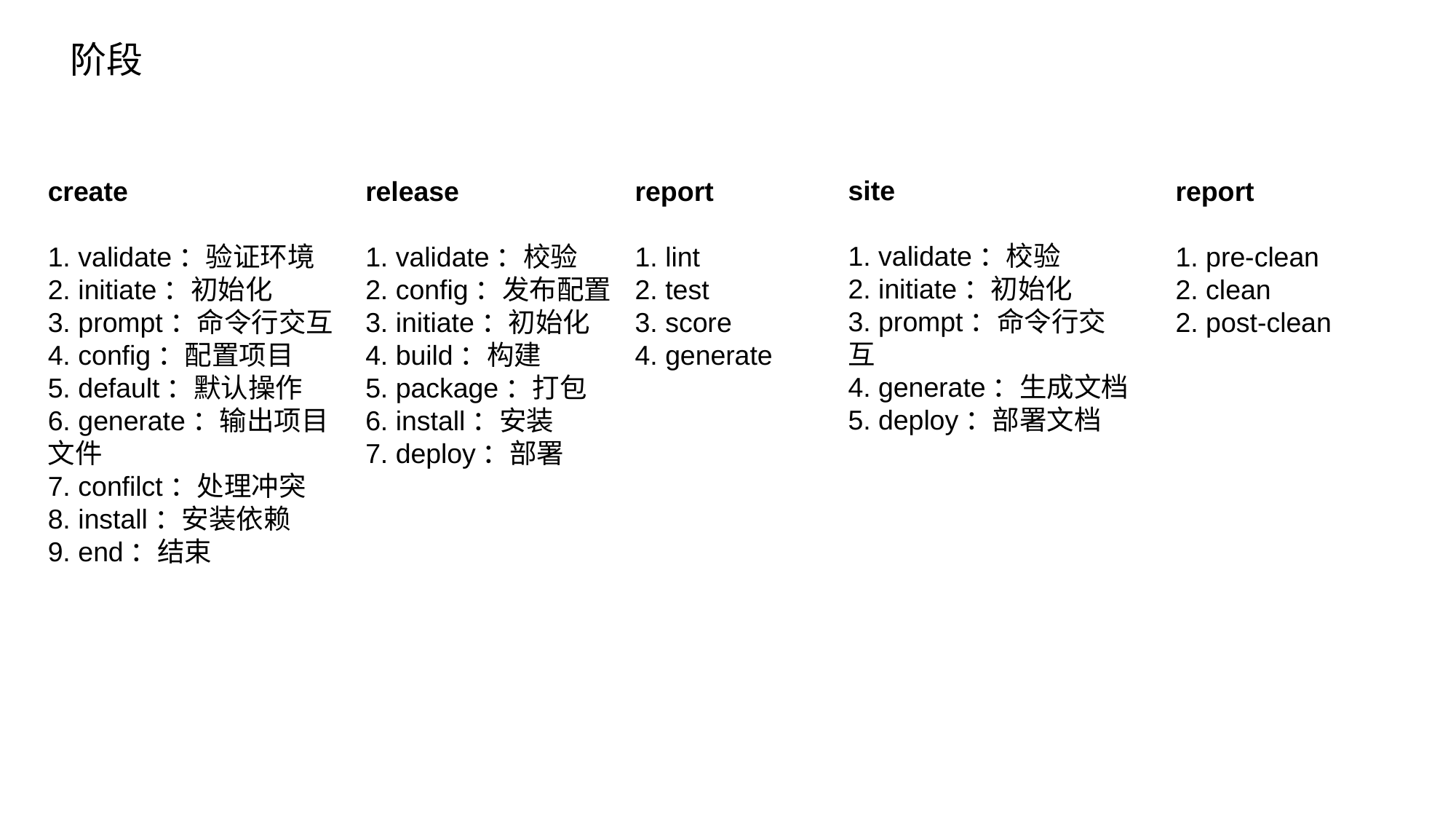

# 阶段
site

1. validate：校验
2. initiate：初始化
3. prompt：命令行交互
4. generate：生成文档
5. deploy：部署文档

report

1. lint
2. test
3. score
4. generate

report

1. pre-clean
2. clean
2. post-clean
create

1. validate：验证环境
2. initiate：初始化
3. prompt：命令行交互
4. config：配置项目
5. default：默认操作
6. generate：输出项目文件
7. confilct：处理冲突
8. install：安装依赖
9. end：结束
release

1. validate：校验
2. config：发布配置
3. initiate：初始化
4. build：构建
5. package：打包
6. install：安装
7. deploy：部署